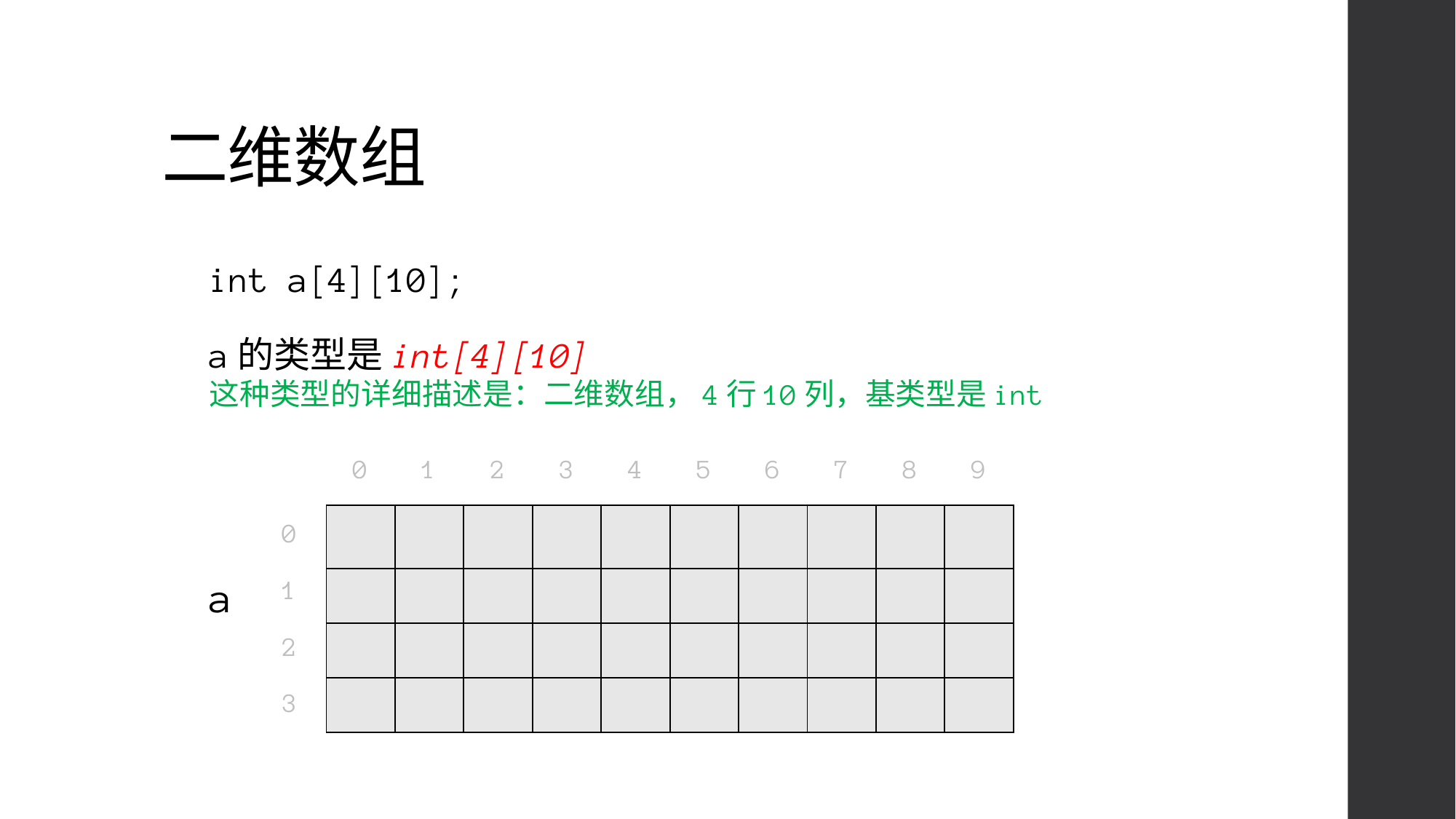

# 二维数组
int a[4][10];
a的类型是int[4][10]
这种类型的详细描述是：二维数组，4行10列，基类型是int
| 0 | 1 | 2 | 3 | 4 | 5 | 6 | 7 | 8 | 9 |
| --- | --- | --- | --- | --- | --- | --- | --- | --- | --- |
| 0 |
| --- |
| 1 |
| 2 |
| 3 |
|  |  |  |  |  |  |  |  |  |  |
| --- | --- | --- | --- | --- | --- | --- | --- | --- | --- |
|  |  |  |  |  |  |  |  |  |  |
|  |  |  |  |  |  |  |  |  |  |
|  |  |  |  |  |  |  |  |  |  |
a